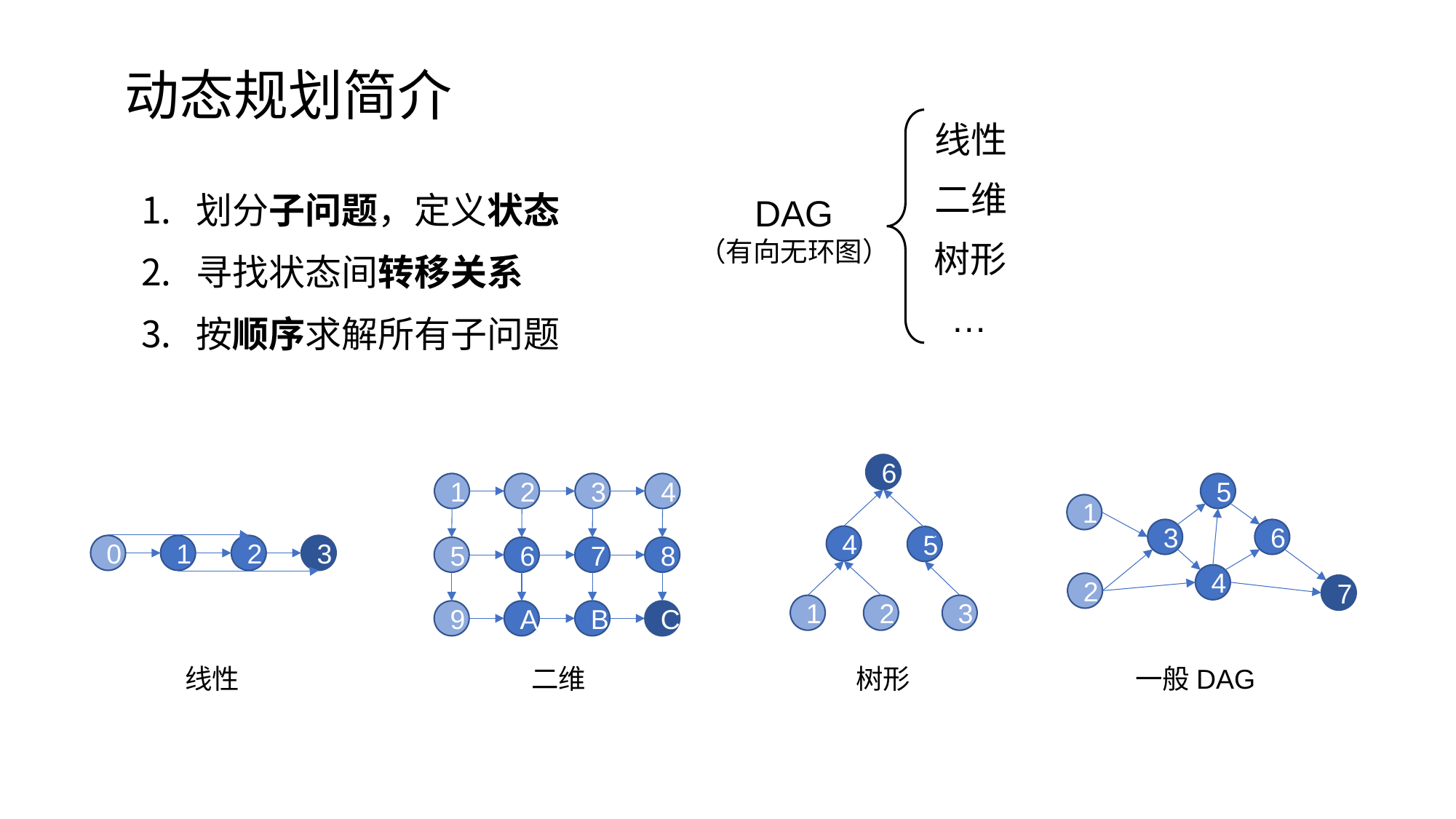

动态规划简介

线性
二维
划分子问题，定义状态
寻找状态间转移关系
按顺序求解所有子问题
DAG
（有向无环图）
树形
…
6
2
3
4
5
1
3
6
4
2
7
1
4
5
1
2
3
0
6
7
8
5
1
2
3
A
B
C
9
线性
二维
树形
一般DAG